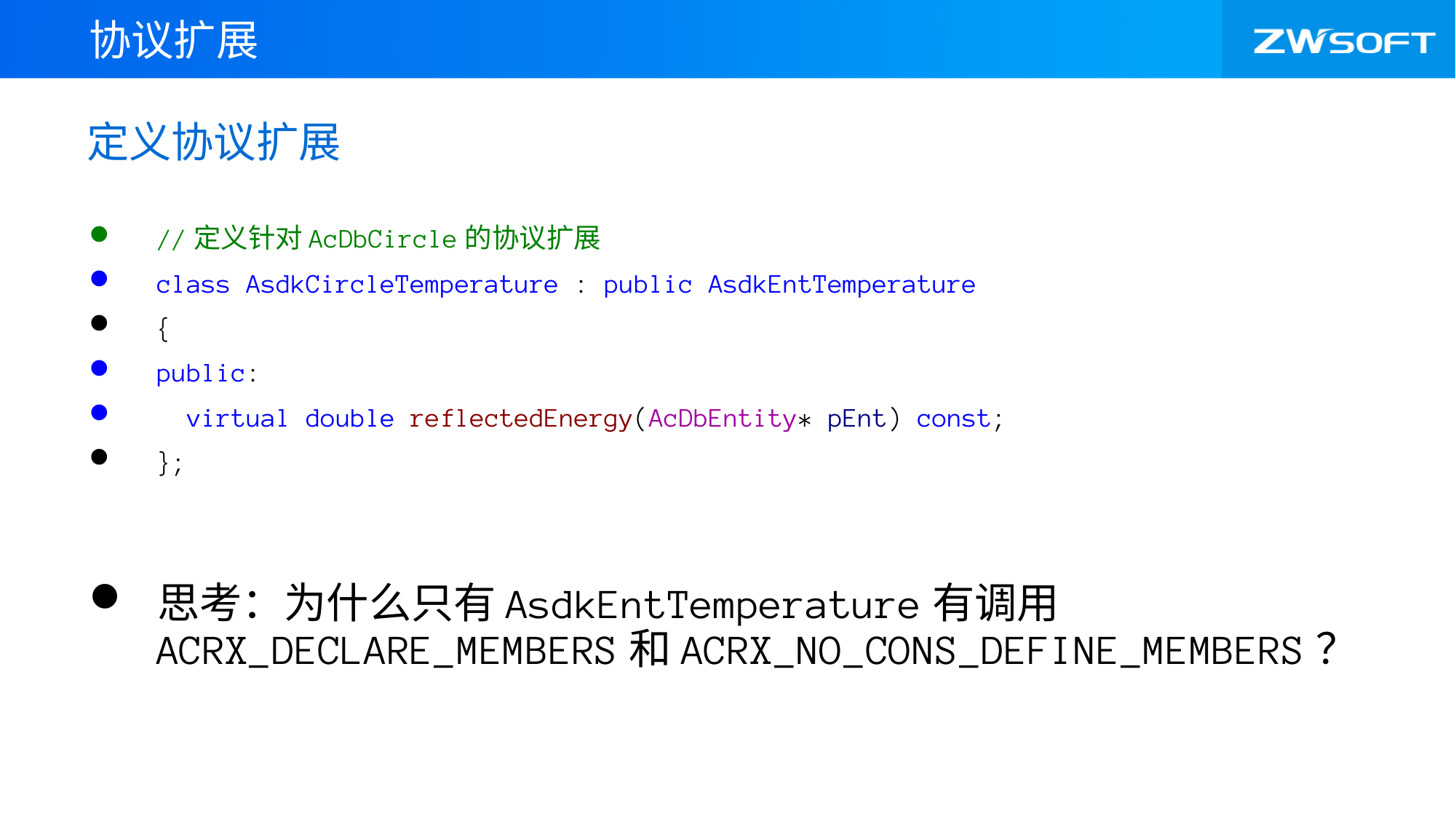

协议扩展
# 定义协议扩展
//定义针对AcDbCircle的协议扩展
class AsdkCircleTemperature : public AsdkEntTemperature
{
public:
  virtual double reflectedEnergy(AcDbEntity* pEnt) const;
};

思考：为什么只有AsdkEntTemperature有调用ACRX_DECLARE_MEMBERS和ACRX_NO_CONS_DEFINE_MEMBERS？